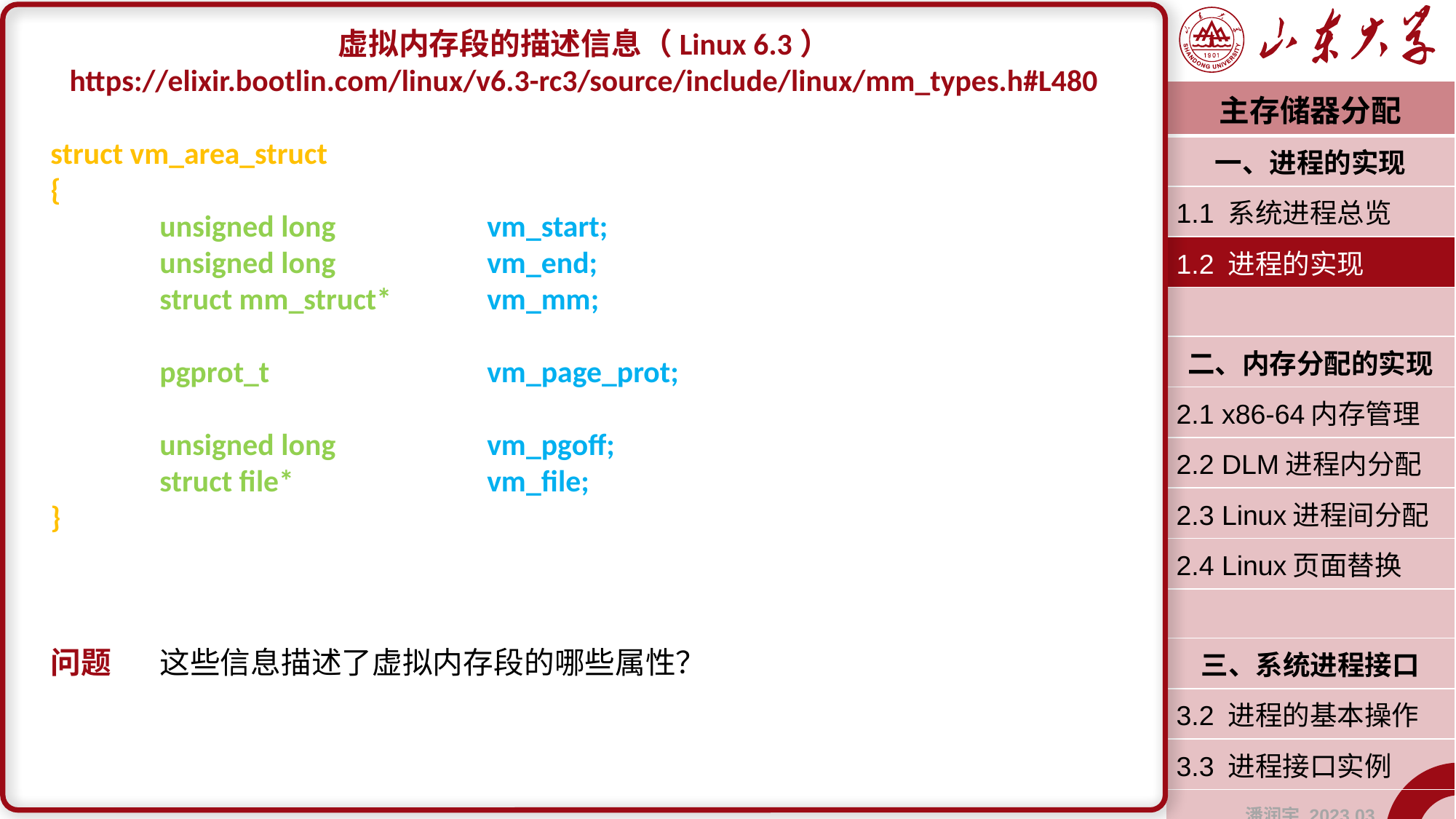

虚拟内存段的描述信息（Linux 6.3）
https://elixir.bootlin.com/linux/v6.3-rc3/source/include/linux/mm_types.h#L480

struct vm_area_struct
{
	unsigned long		vm_start;
	unsigned long		vm_end;
	struct mm_struct*	vm_mm;

	pgprot_t		vm_page_prot;

	unsigned long		vm_pgoff;
	struct file*		vm_file;
}

问题	这些信息描述了虚拟内存段的哪些属性？
| 主存储器分配 |
| --- |
| 一、进程的实现 |
| 1.1 系统进程总览 |
| 1.2 进程的实现 |
|  |
| 二、内存分配的实现 |
| 2.1 x86-64内存管理 |
| 2.2 DLM进程内分配 |
| 2.3 Linux进程间分配 |
| 2.4 Linux页面替换 |
|  |
| 三、系统进程接口 |
| 3.2 进程的基本操作 |
| 3.3 进程接口实例 |
| 潘润宇 2023.03 |